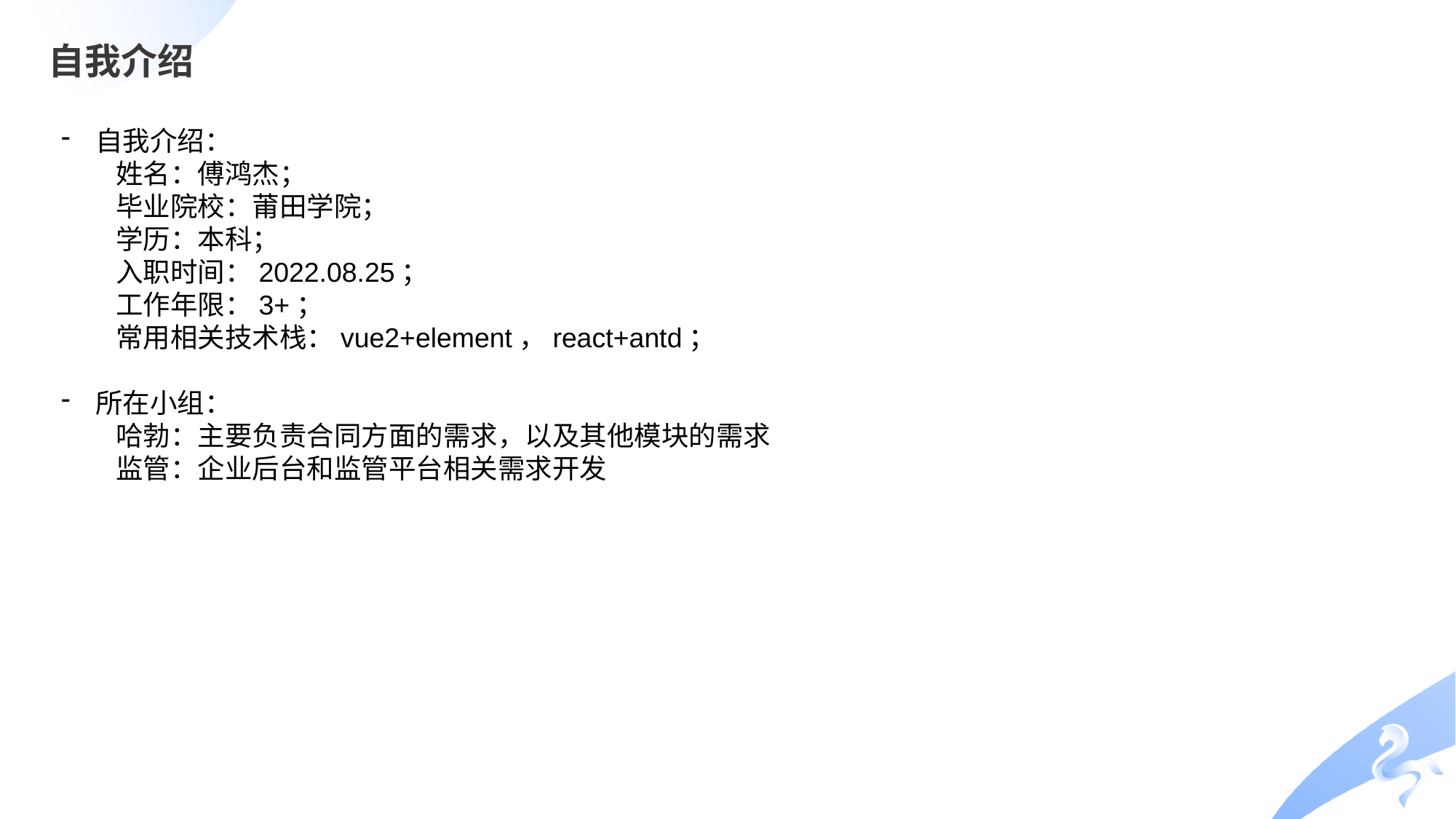

自我介绍
自我介绍：
姓名：傅鸿杰；
毕业院校：莆田学院；
学历：本科；
入职时间：2022.08.25；
工作年限：3+；
常用相关技术栈：vue2+element，react+antd；

所在小组：
哈勃：主要负责合同方面的需求，以及其他模块的需求
监管：企业后台和监管平台相关需求开发